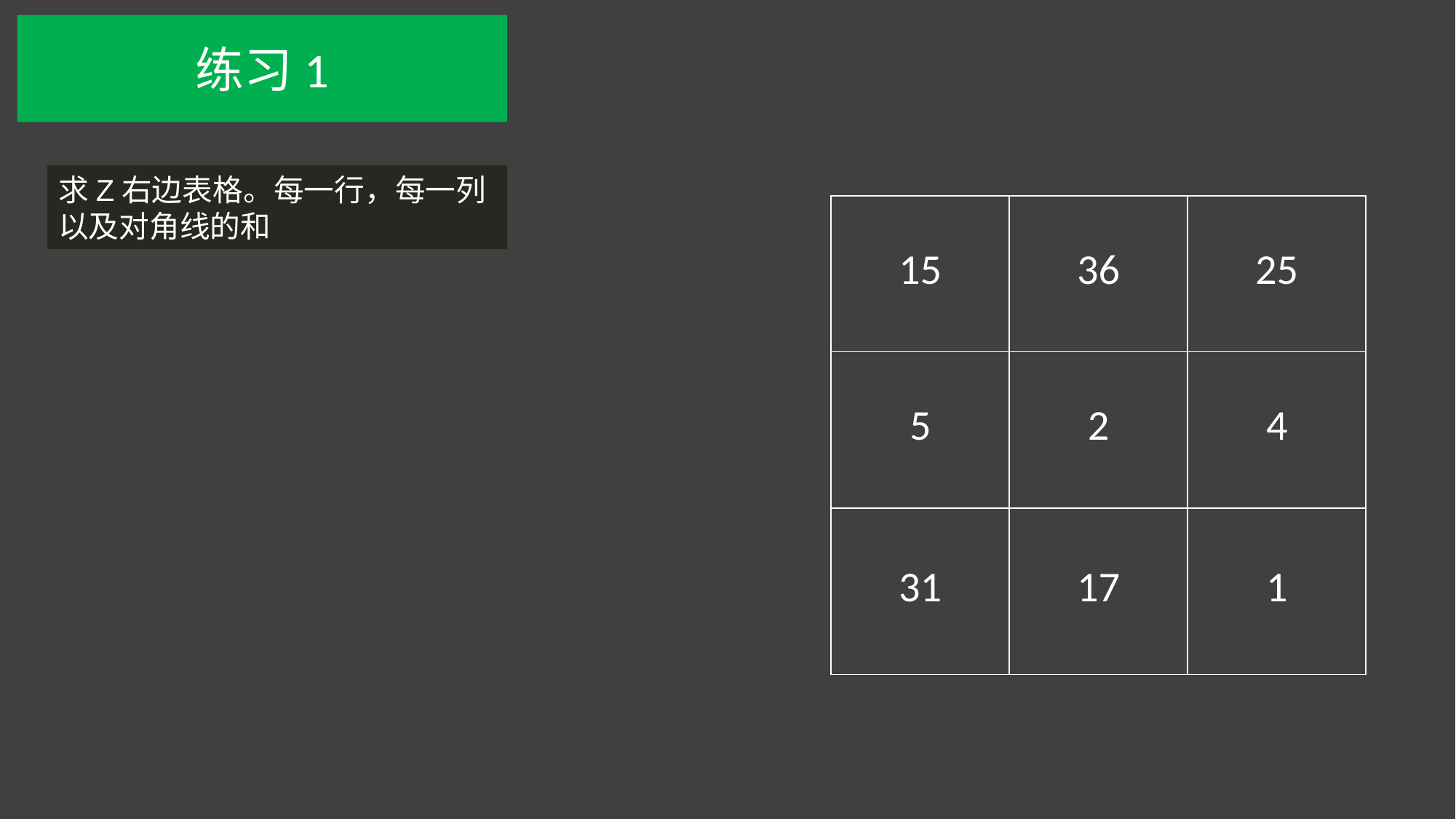

练习1
求Z右边表格。每一行，每一列
以及对角线的和
| 15 | 36 | 25 |
| --- | --- | --- |
| 5 | 2 | 4 |
| 31 | 17 | 1 |